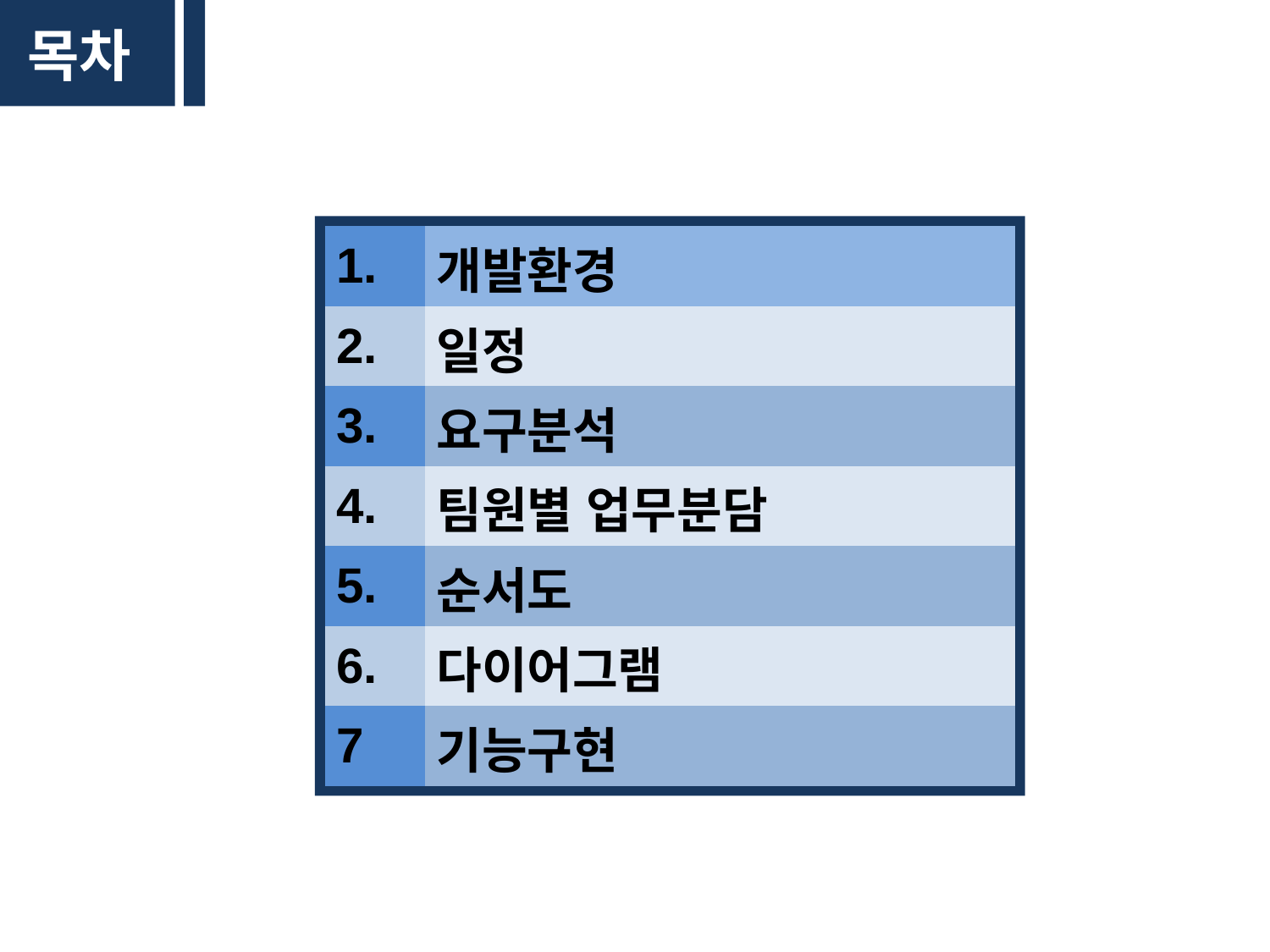

목차

| 1. | 개발환경 |
| --- | --- |
| 2. | 일정 |
| 3. | 요구분석 |
| 4. | 팀원별 업무분담 |
| 5. | 순서도 |
| 6. | 다이어그램 |
| 7 | 기능구현 |